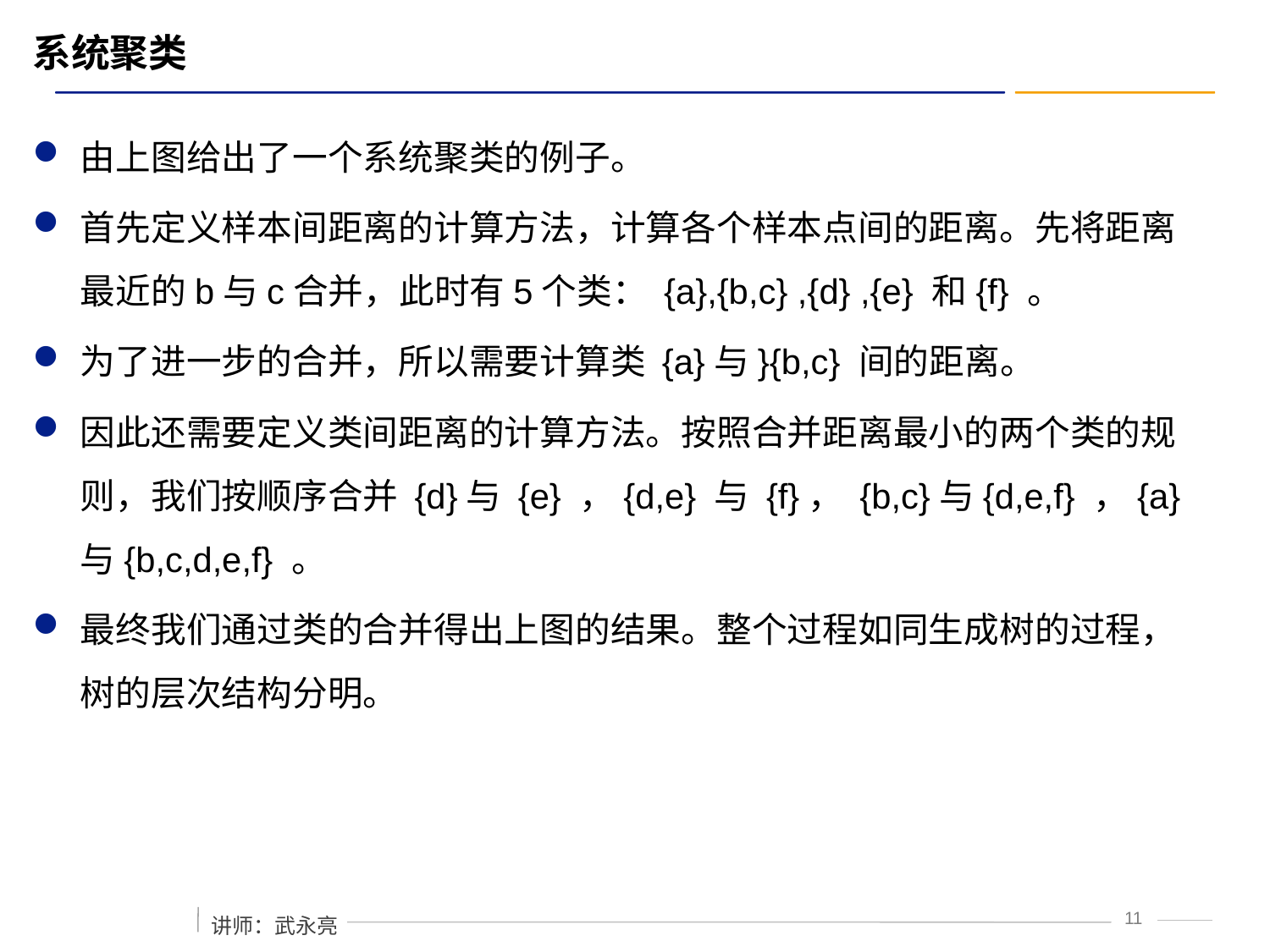

# 系统聚类
由上图给出了一个系统聚类的例子。
首先定义样本间距离的计算方法，计算各个样本点间的距离。先将距离最近的b与c合并，此时有5个类： {a},{b,c} ,{d} ,{e} 和{f} 。
为了进一步的合并，所以需要计算类 {a}与}{b,c} 间的距离。
因此还需要定义类间距离的计算方法。按照合并距离最小的两个类的规则，我们按顺序合并 {d}与 {e} ，{d,e} 与 {f}， {b,c}与{d,e,f} ，{a} 与{b,c,d,e,f} 。
最终我们通过类的合并得出上图的结果。整个过程如同生成树的过程，树的层次结构分明。